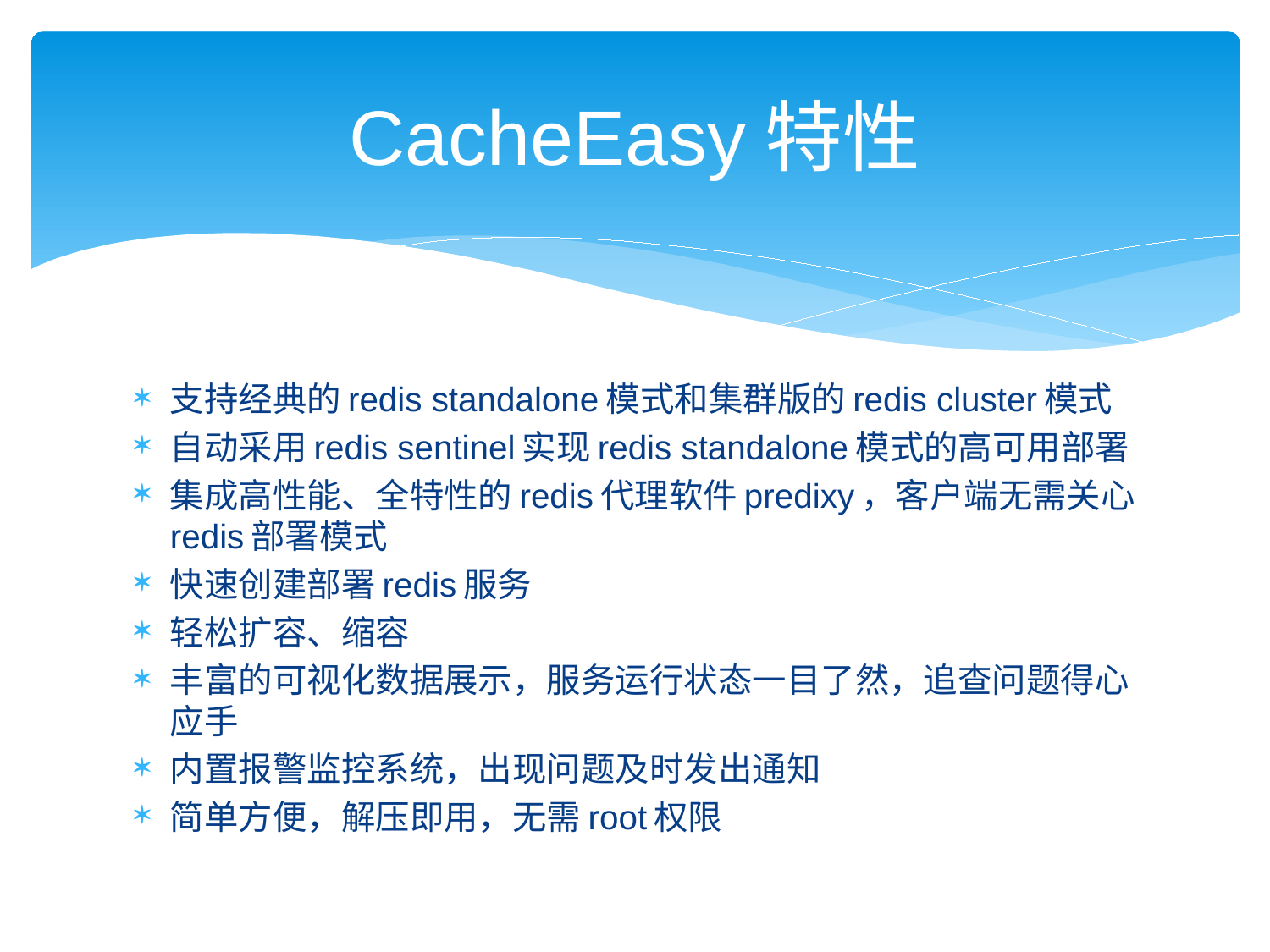

# CacheEasy特性
支持经典的redis standalone模式和集群版的redis cluster模式
自动采用redis sentinel实现redis standalone模式的高可用部署
集成高性能、全特性的redis代理软件predixy，客户端无需关心redis部署模式
快速创建部署redis服务
轻松扩容、缩容
丰富的可视化数据展示，服务运行状态一目了然，追查问题得心应手
内置报警监控系统，出现问题及时发出通知
简单方便，解压即用，无需root权限